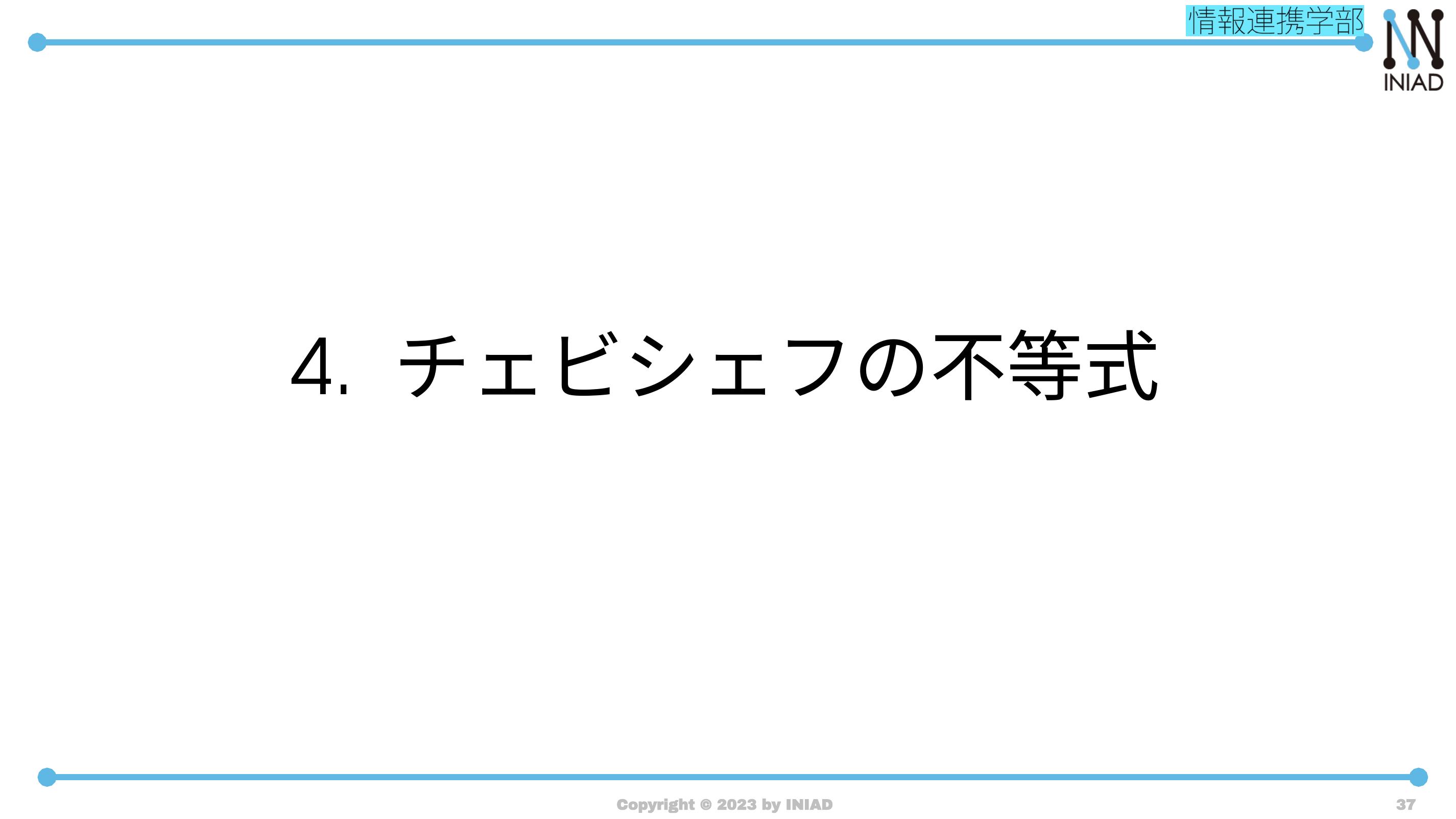

# 4. チェビシェフの不等式
Copyright © 2023 by INIAD
37